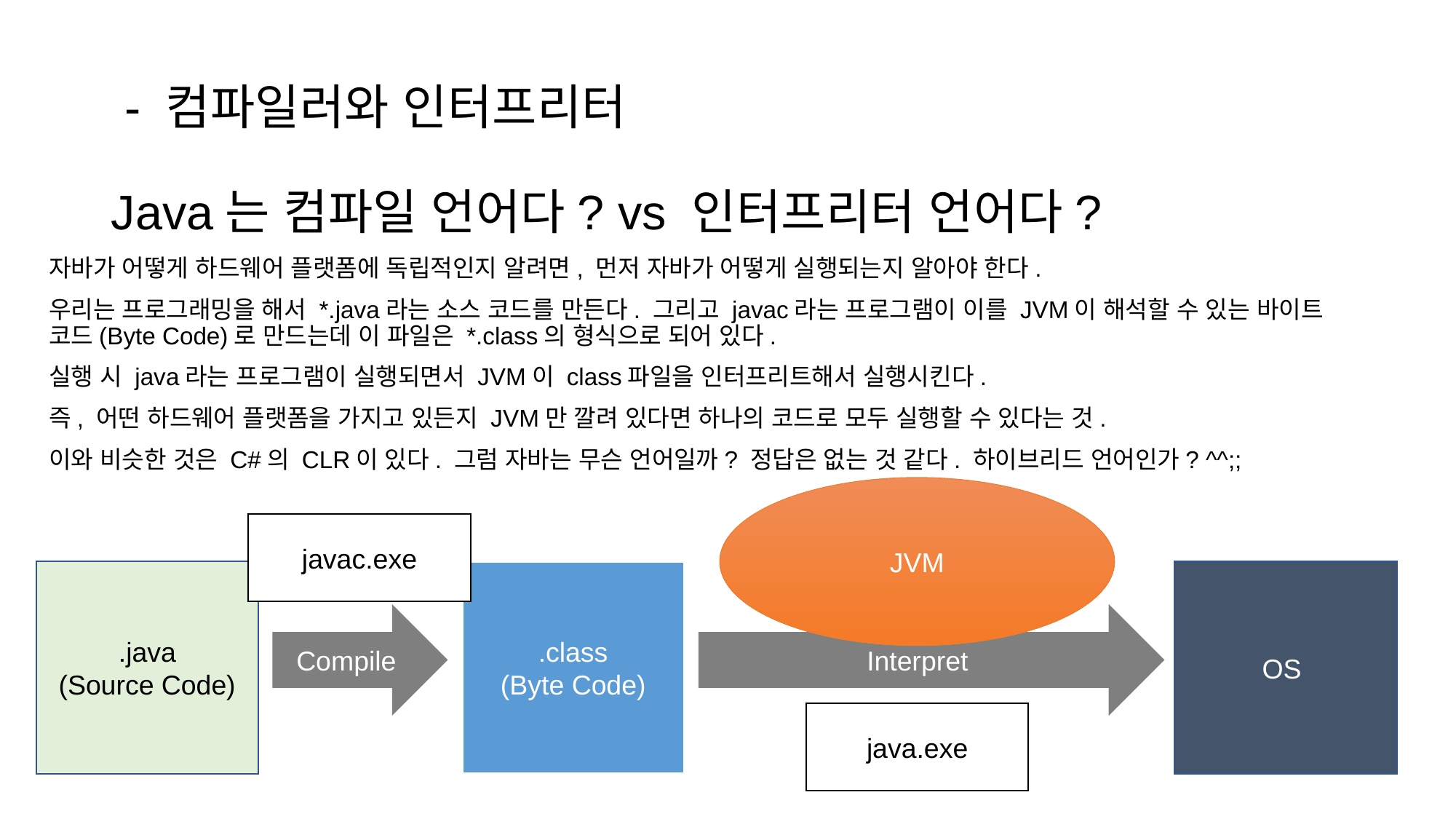

# - 컴파일러와 인터프리터 Java는 컴파일 언어다? vs 인터프리터 언어다?
자바가 어떻게 하드웨어 플랫폼에 독립적인지 알려면, 먼저 자바가 어떻게 실행되는지 알아야 한다.
우리는 프로그래밍을 해서 *.java라는 소스 코드를 만든다. 그리고 javac라는 프로그램이 이를 JVM이 해석할 수 있는 바이트 코드(Byte Code)로 만드는데 이 파일은 *.class의 형식으로 되어 있다.
실행 시 java라는 프로그램이 실행되면서 JVM이 class파일을 인터프리트해서 실행시킨다.
즉, 어떤 하드웨어 플랫폼을 가지고 있든지 JVM만 깔려 있다면 하나의 코드로 모두 실행할 수 있다는 것.
이와 비슷한 것은 C#의 CLR이 있다. 그럼 자바는 무슨 언어일까? 정답은 없는 것 같다. 하이브리드 언어인가? ^^;;

JVM
javac.exe
.java
(Source Code)
.class
(Byte Code)
OS
Compile
Interpret
java.exe